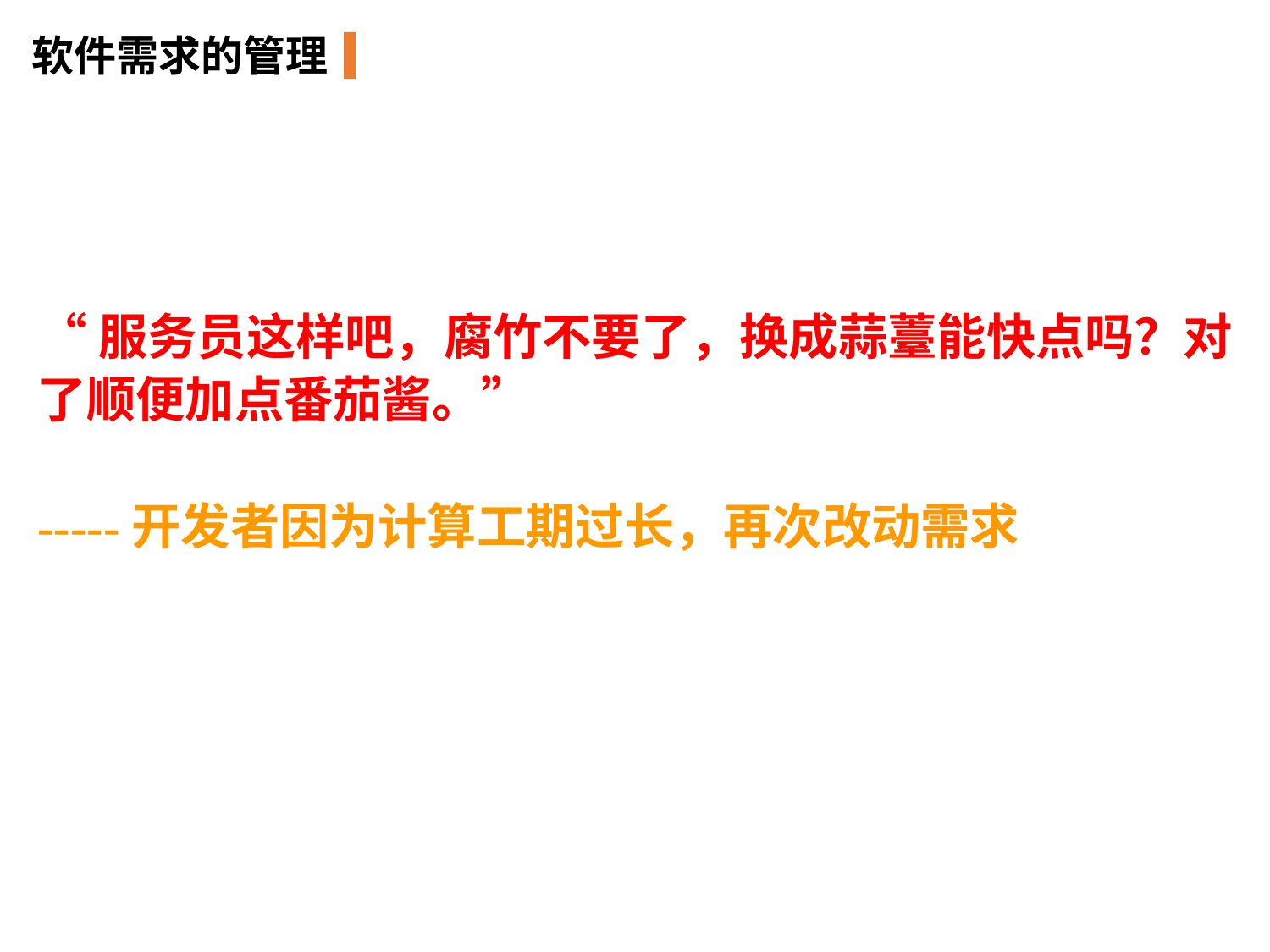

软件需求的管理

“服务员这样吧，腐竹不要了，换成蒜薹能快点吗？对
了顺便加点番茄酱。”

-----开发者因为计算工期过长，再次改动需求